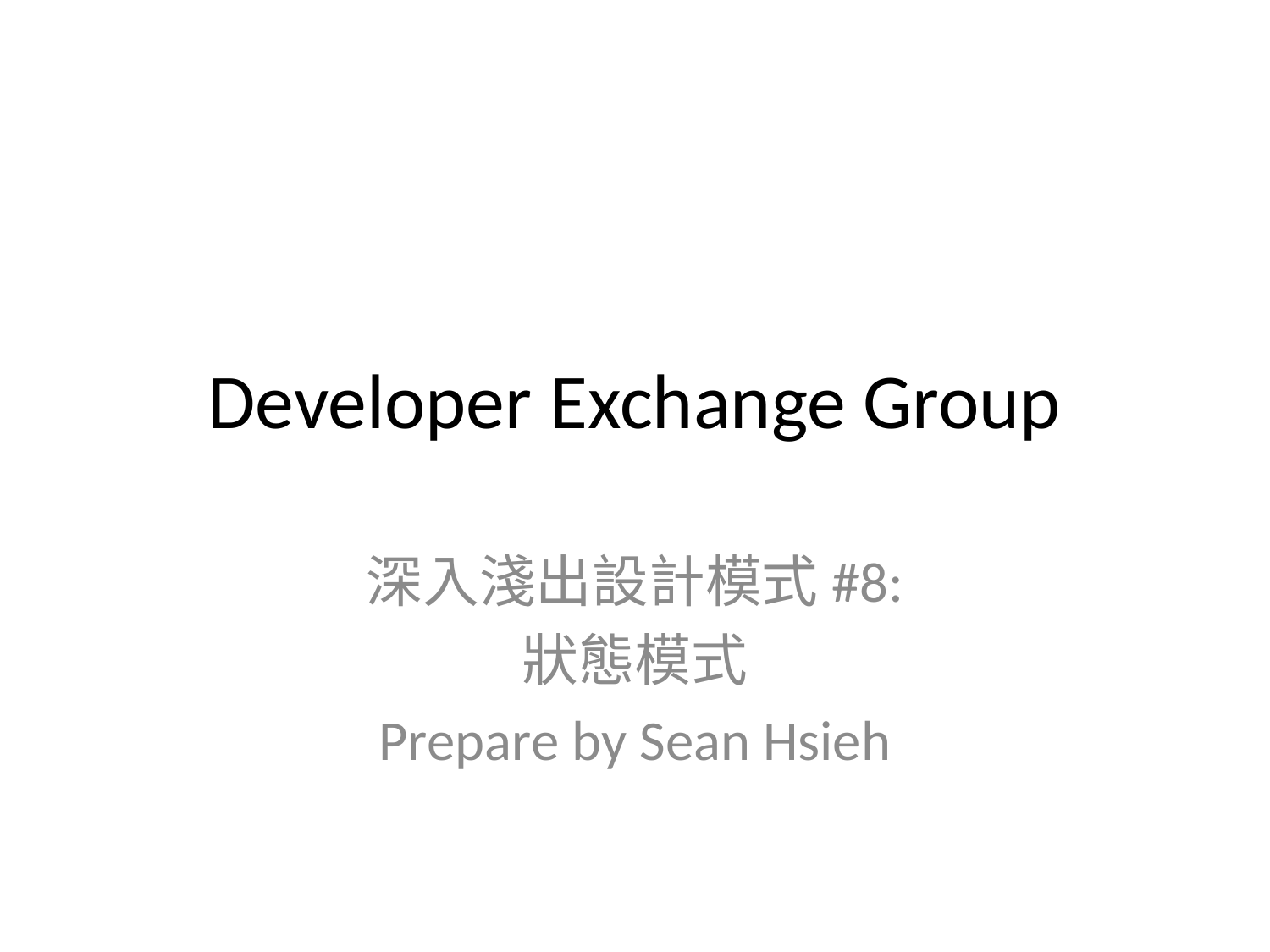

# Developer Exchange Group
深入淺出設計模式#8:
狀態模式
Prepare by Sean Hsieh